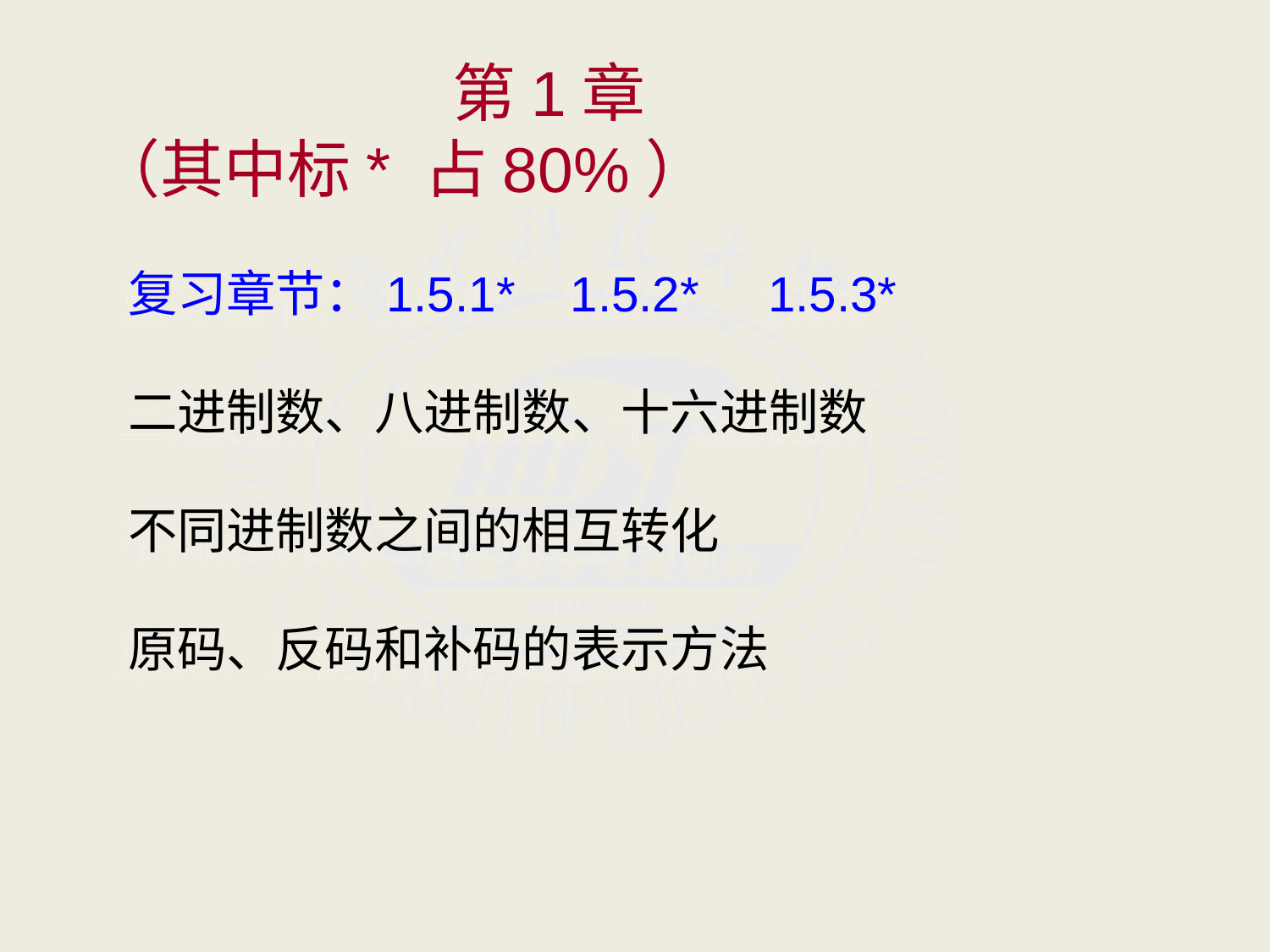

# 第1章 （其中标* 占80%）
复习章节：1.5.1*    1.5.2*     1.5.3*
二进制数、八进制数、十六进制数

不同进制数之间的相互转化

原码、反码和补码的表示方法